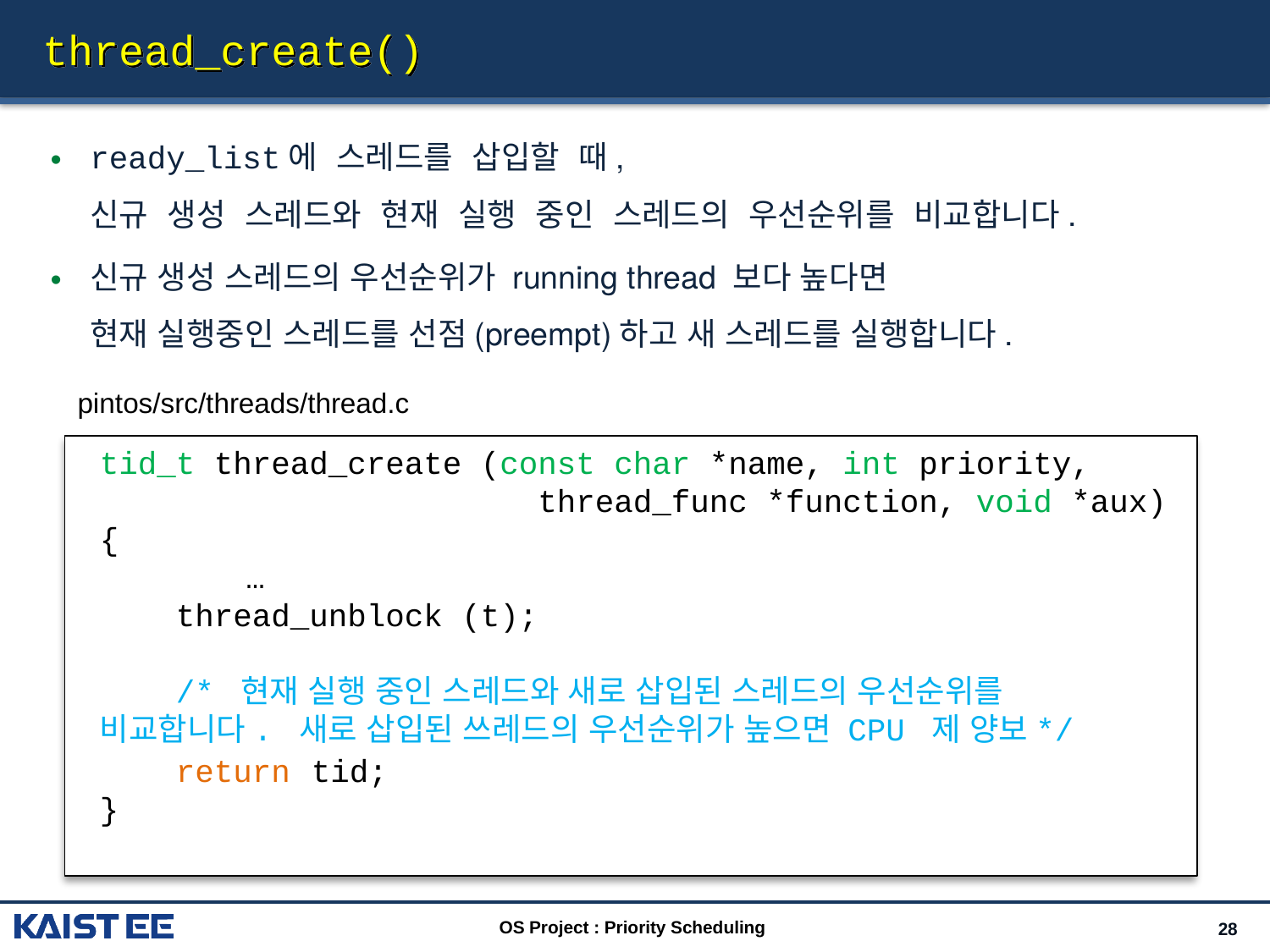

# thread_create()
ready_list에 스레드를 삽입할 때,
신규 생성 스레드와 현재 실행 중인 스레드의 우선순위를 비교합니다.
신규 생성 스레드의 우선순위가 running thread 보다 높다면
현재 실행중인 스레드를 선점(preempt)하고 새 스레드를 실행합니다.
pintos/src/threads/thread.c
tid_t thread_create (const char *name, int priority,
                       thread_func *function, void *aux)
{
  	 …
    thread_unblock (t);

    /* 현재 실행 중인 스레드와 새로 삽입된 스레드의 우선순위를
비교합니다. 새로 삽입된 쓰레드의 우선순위가 높으면 CPU 제 양보*/
    return tid;
}
OS Project : Priority Scheduling
28